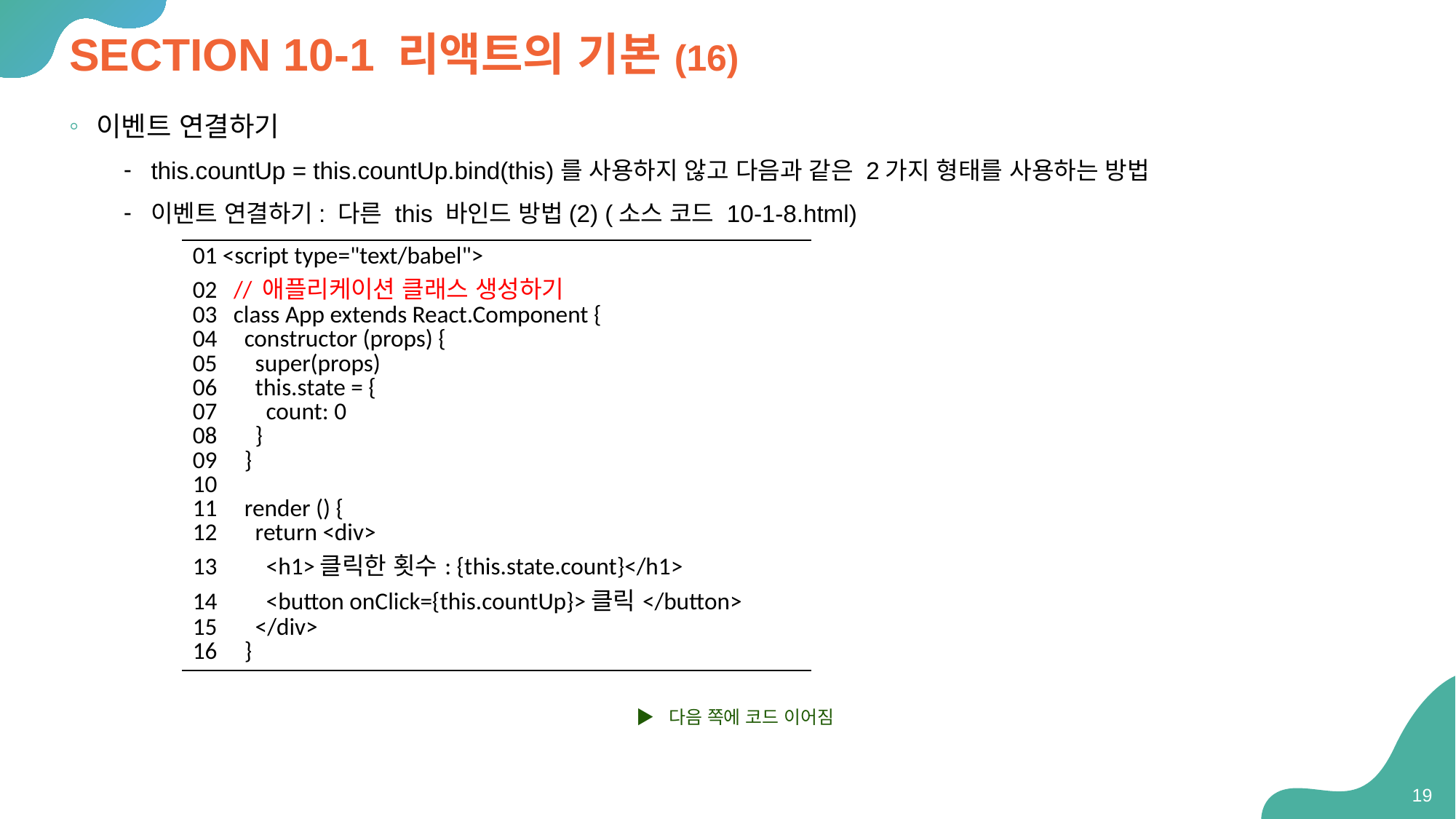

# SECTION 10-1 리액트의 기본(16)
이벤트 연결하기
this.countUp = this.countUp.bind(this)를 사용하지 않고 다음과 같은 2가지 형태를 사용하는 방법
이벤트 연결하기: 다른 this 바인드 방법(2) (소스 코드 10-1-8.html)
| 01 <script type="text/babel"> 02 // 애플리케이션 클래스 생성하기 03 class App extends React.Component { 04 constructor (props) { 05 super(props) 06 this.state = { 07 count: 0 08 } 09 } 10 11 render () { 12 return <div> 13 <h1>클릭한 횟수: {this.state.count}</h1> 14 <button onClick={this.countUp}>클릭</button> 15 </div> 16 } |
| --- |
▶  다음 쪽에 코드 이어짐
19